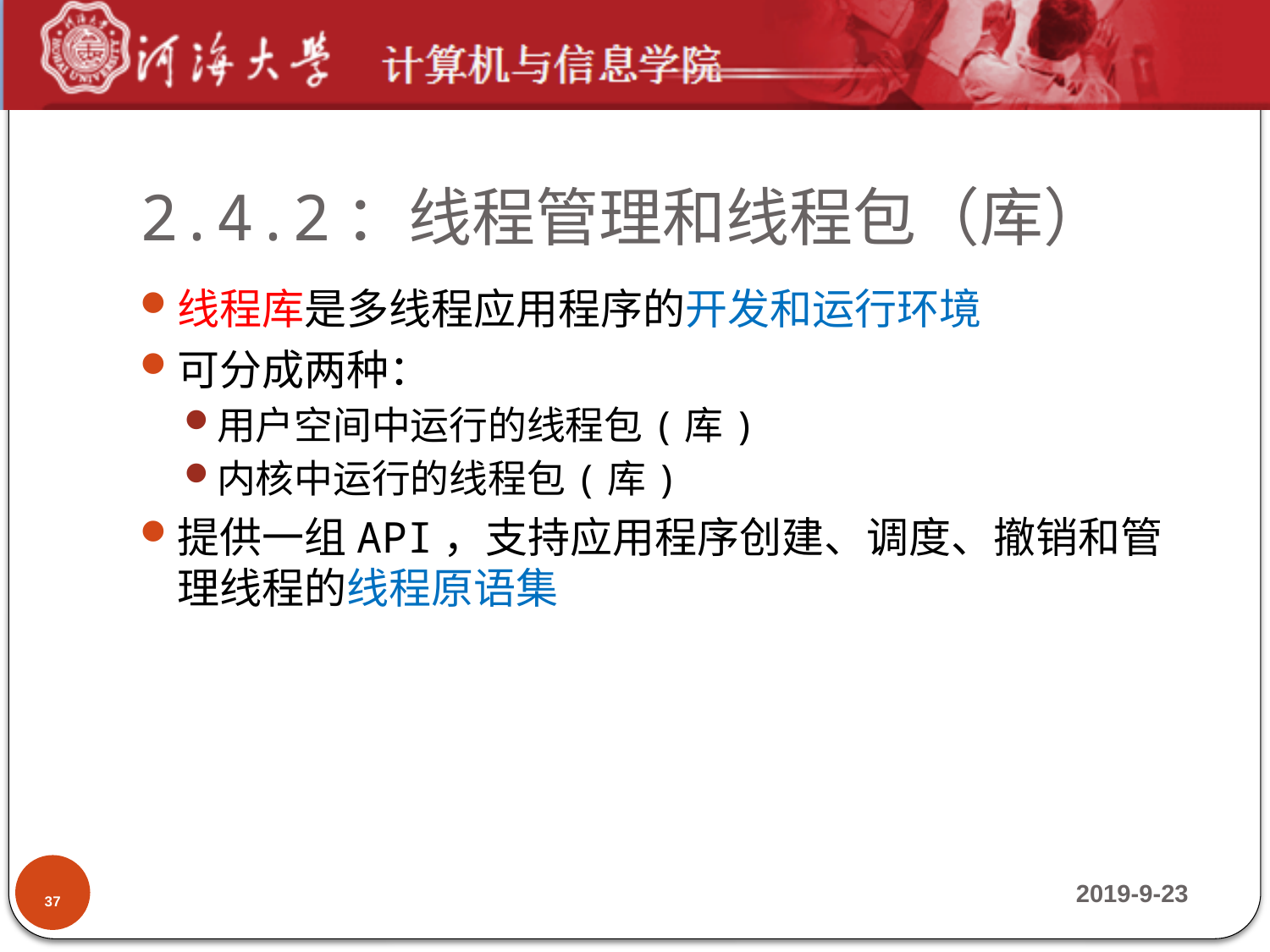

# 2.4.2：线程管理和线程包（库）
线程库是多线程应用程序的开发和运行环境
可分成两种：
用户空间中运行的线程包(库)
内核中运行的线程包(库)
提供一组API，支持应用程序创建、调度、撤销和管理线程的线程原语集

37
2019-9-23